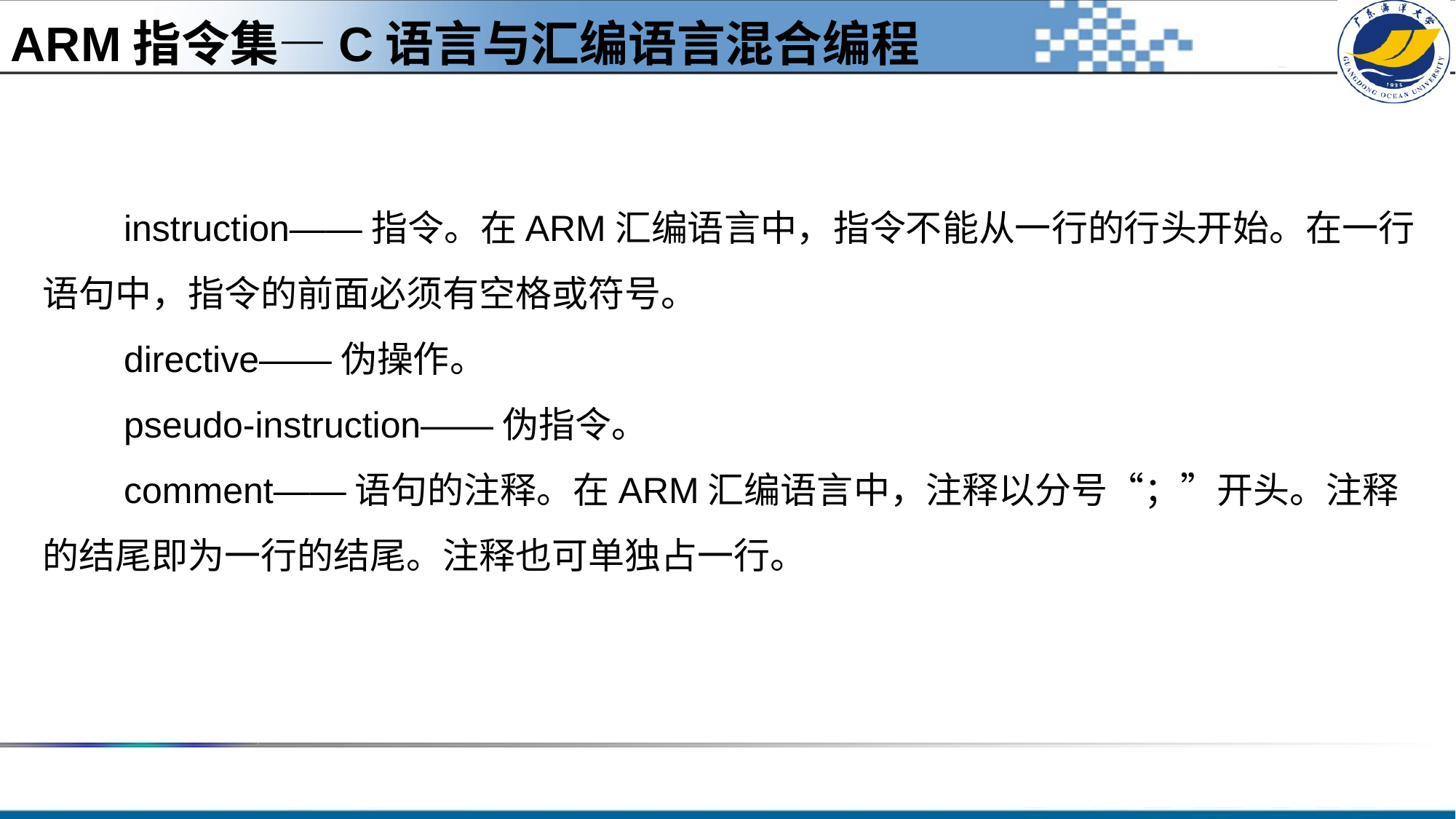

ARM指令集—C语言与汇编语言混合编程
# instruction——指令。在ARM汇编语言中，指令不能从一行的行头开始。在一行语句中，指令的前面必须有空格或符号。 　　directive——伪操作。 　　pseudo-instruction——伪指令。 　　comment——语句的注释。在ARM汇编语言中，注释以分号“；”开头。注释的结尾即为一行的结尾。注释也可单独占一行。